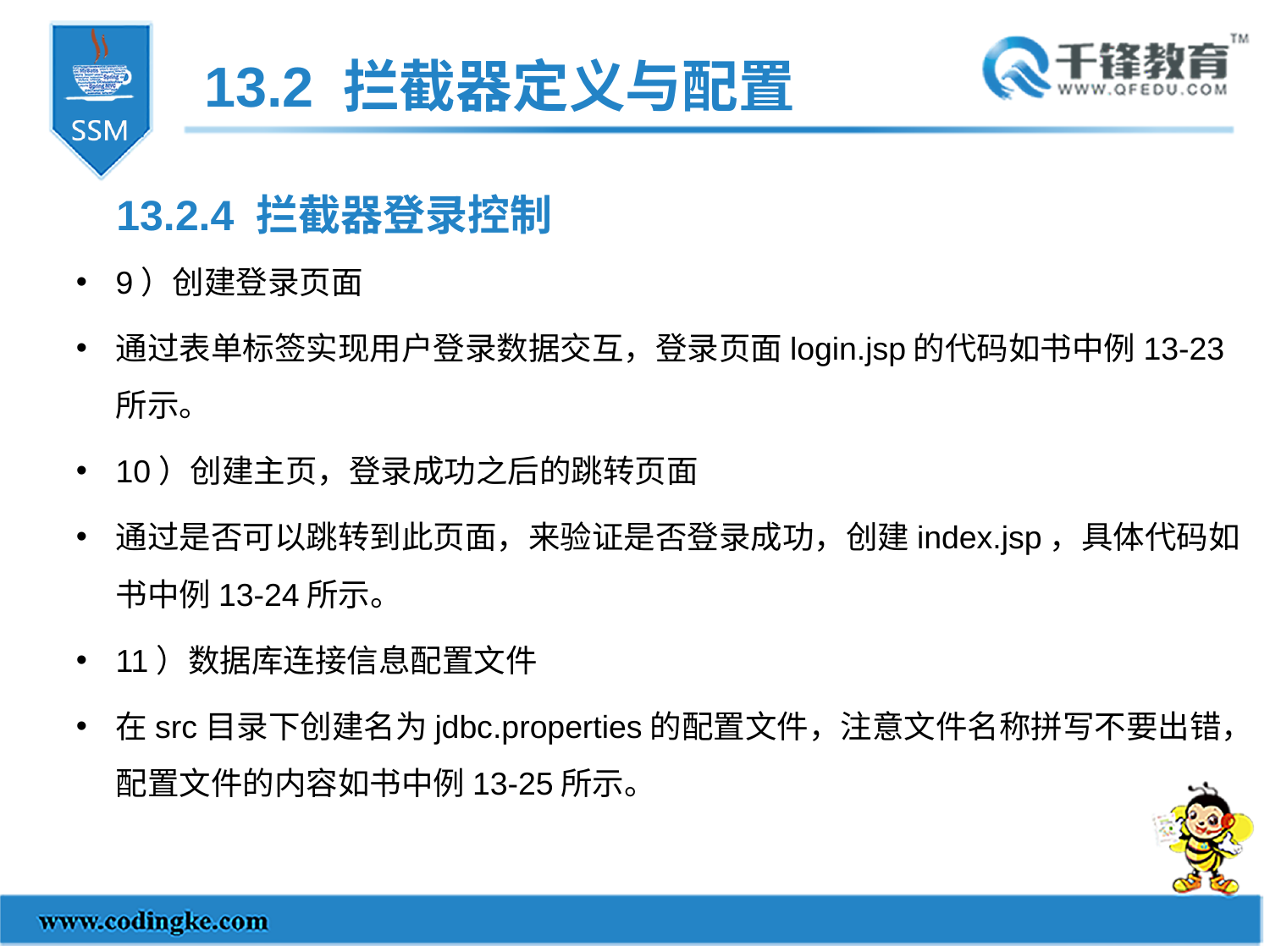

13.2 拦截器定义与配置
13.2.4 拦截器登录控制
9）创建登录页面
通过表单标签实现用户登录数据交互，登录页面login.jsp的代码如书中例13-23所示。
10）创建主页，登录成功之后的跳转页面
通过是否可以跳转到此页面，来验证是否登录成功，创建index.jsp，具体代码如书中例13-24所示。
11）数据库连接信息配置文件
在src目录下创建名为jdbc.properties的配置文件，注意文件名称拼写不要出错，配置文件的内容如书中例13-25所示。